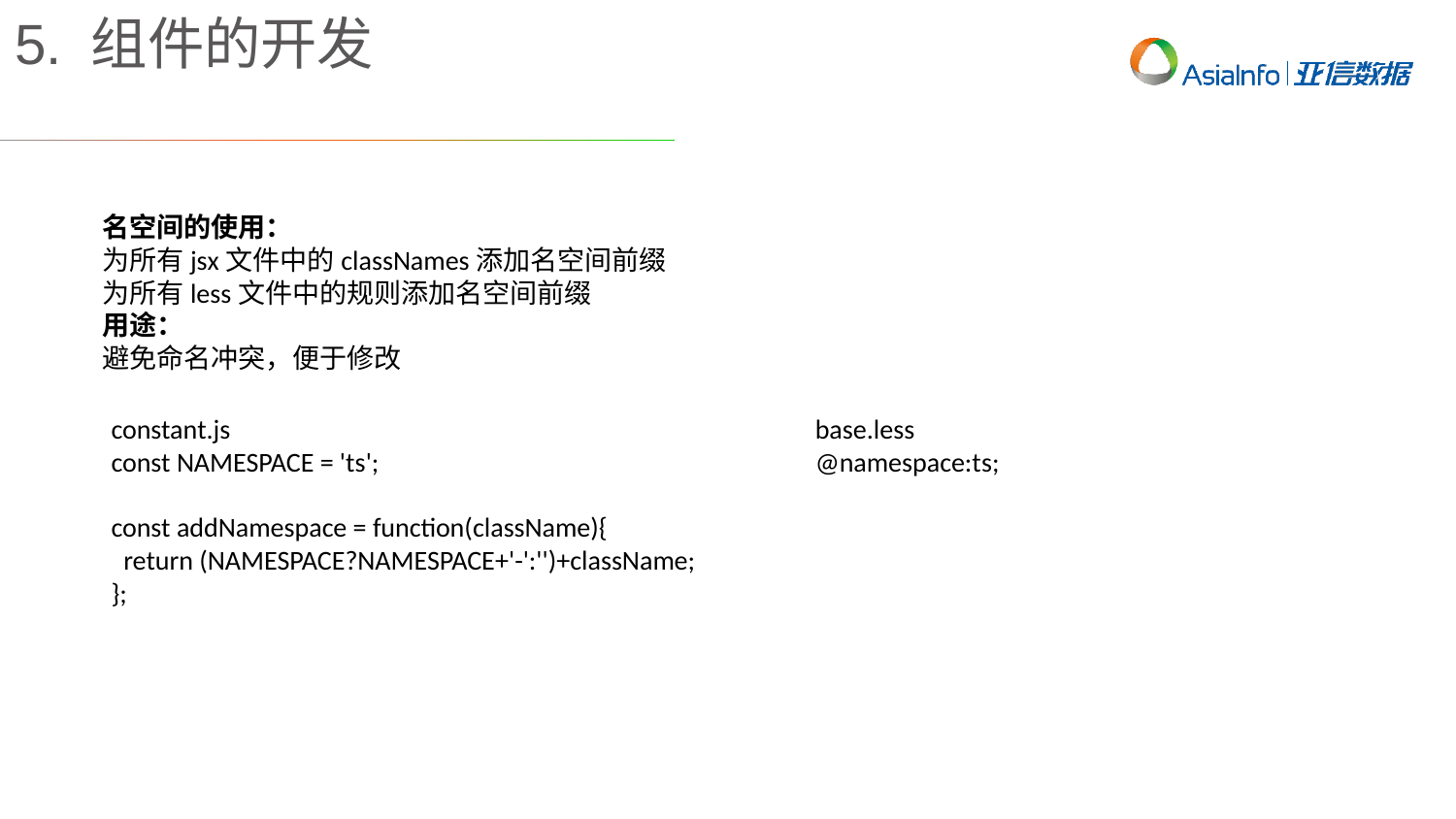

5. 组件的开发
名空间的使用：
为所有jsx文件中的classNames添加名空间前缀
为所有less文件中的规则添加名空间前缀
用途：
避免命名冲突，便于修改

constant.js
const NAMESPACE = 'ts';

const addNamespace = function(className){
  return (NAMESPACE?NAMESPACE+'-':'')+className;
};
base.less
@namespace:ts;